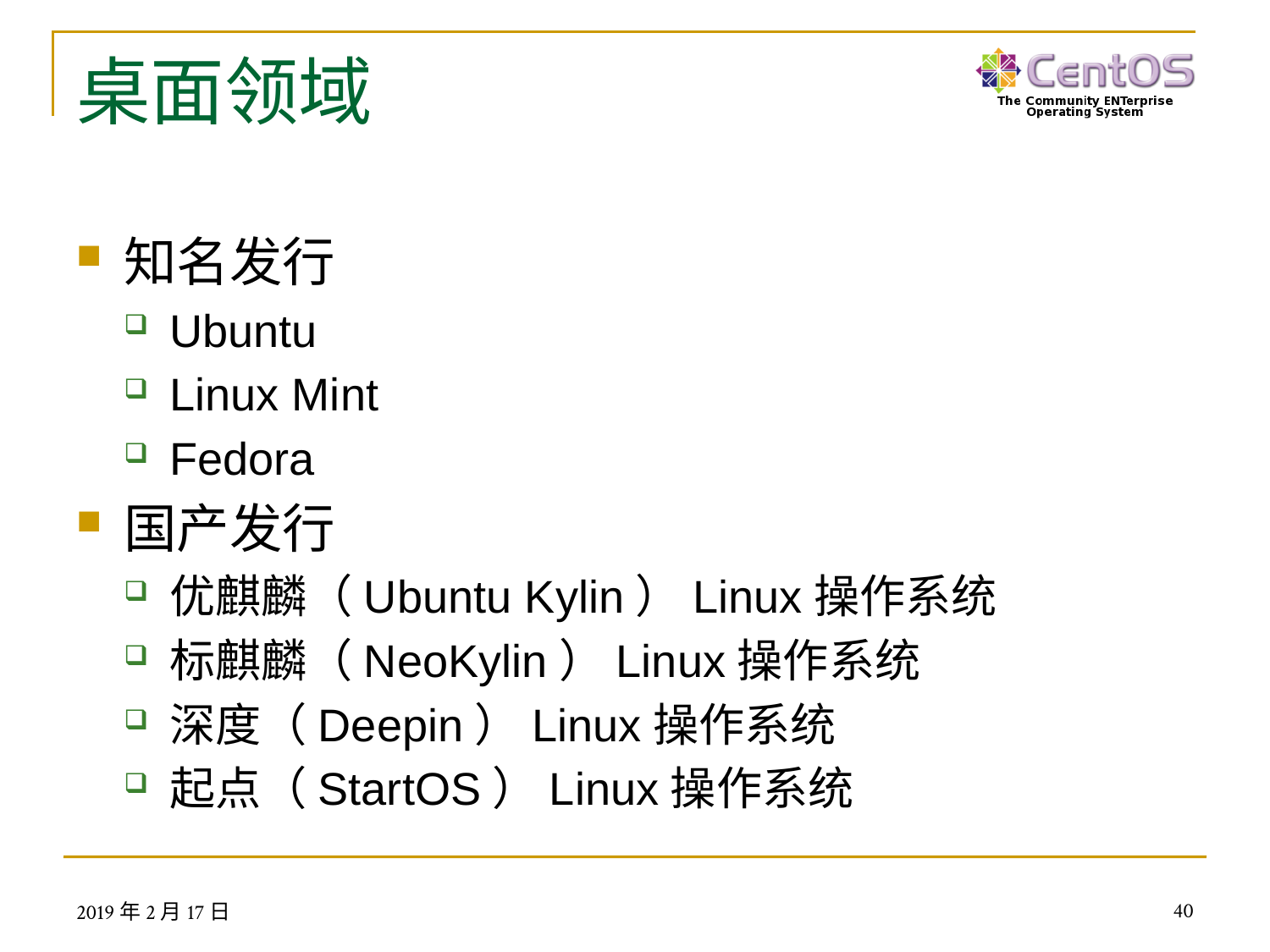

# 桌面领域
知名发行
Ubuntu
Linux Mint
Fedora
国产发行
优麒麟（Ubuntu Kylin）Linux操作系统
标麒麟（NeoKylin）Linux操作系统
深度（Deepin）Linux操作系统
起点（StartOS）Linux操作系统

2019年2月17日
40